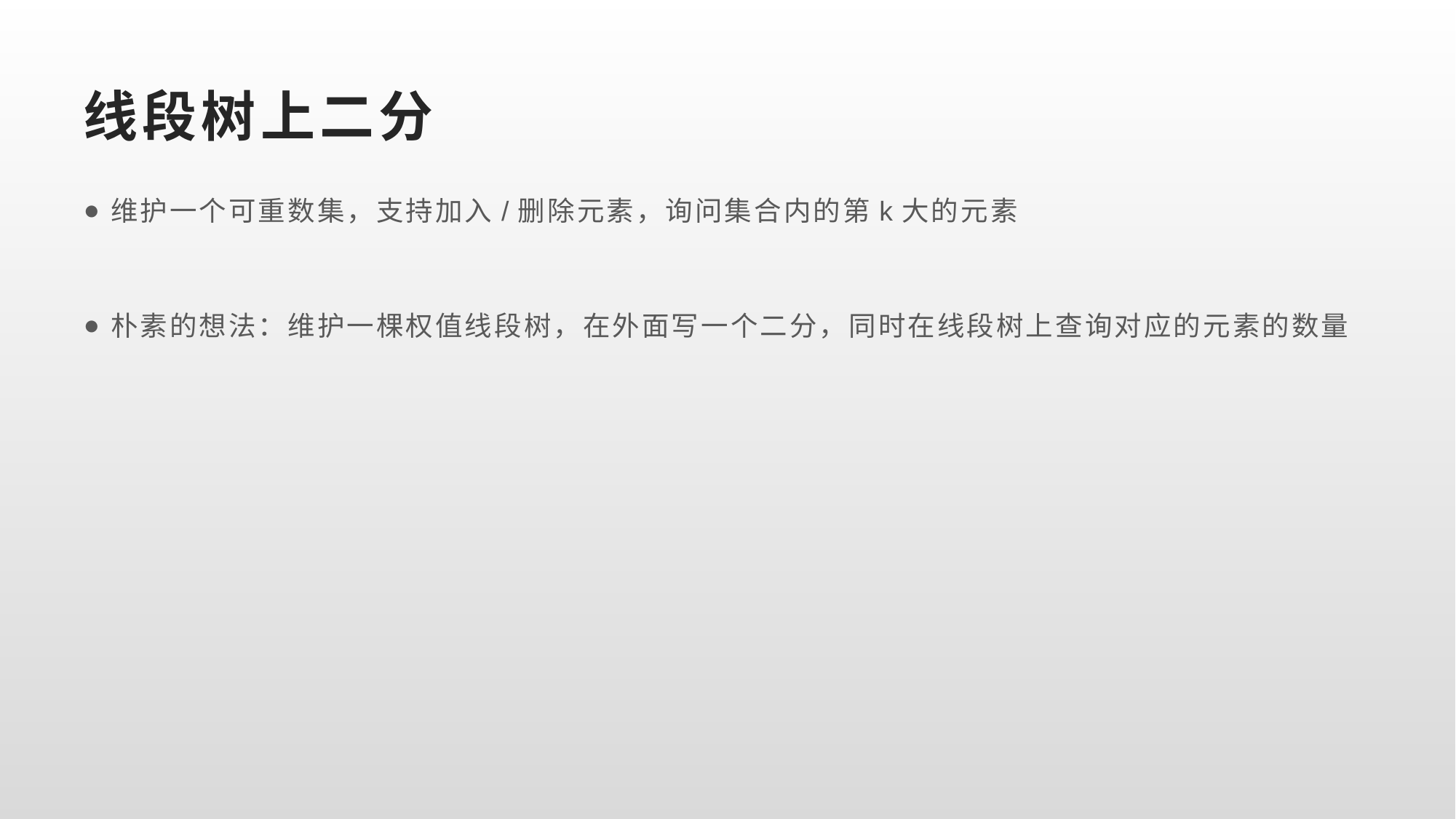

# 线段树上二分
维护一个可重数集，支持加入/删除元素，询问集合内的第k大的元素

朴素的想法：维护一棵权值线段树，在外面写一个二分，同时在线段树上查询对应的元素的数量